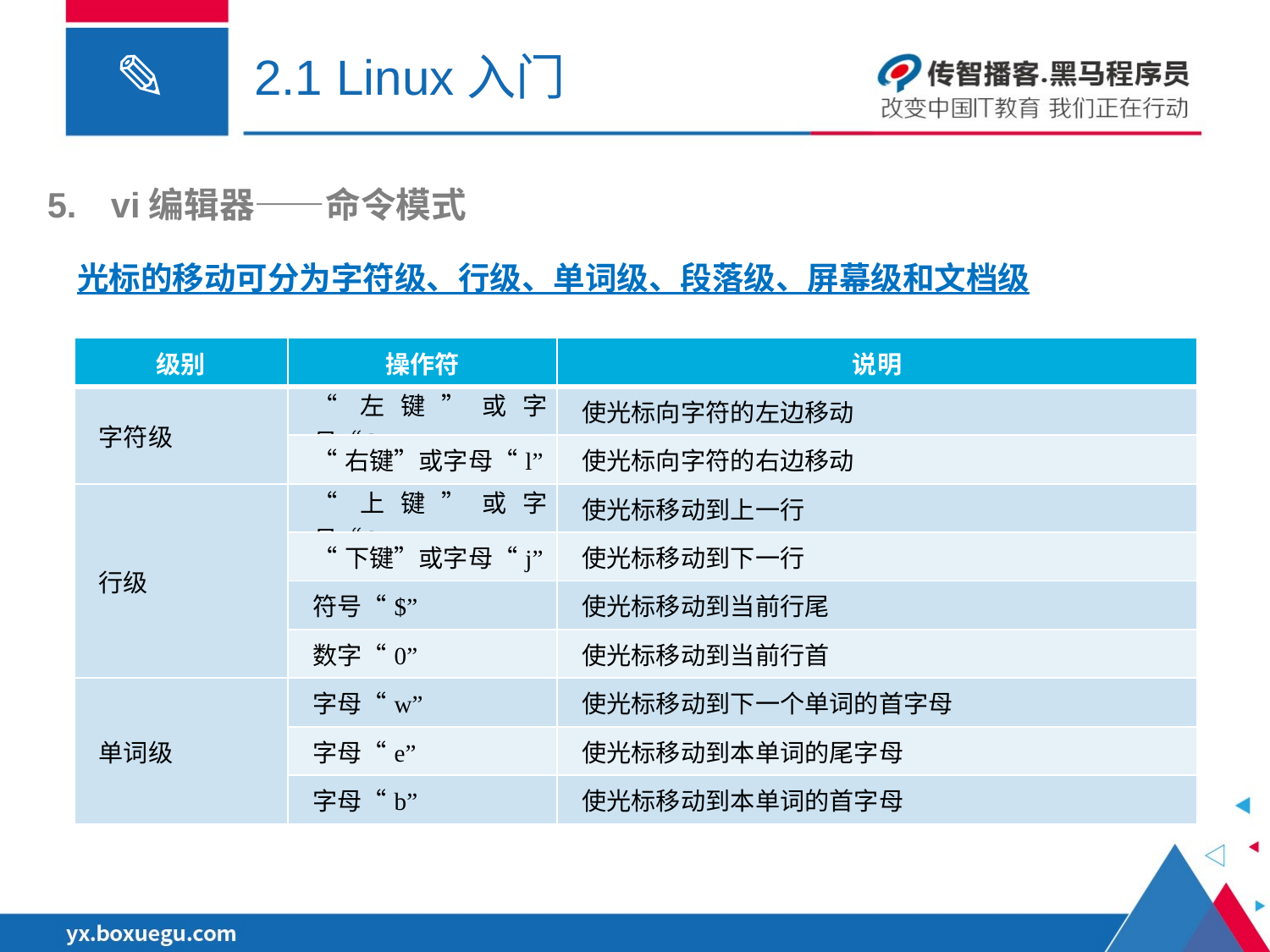

# 2.1 Linux入门
vi编辑器——命令模式
光标的移动可分为字符级、行级、单词级、段落级、屏幕级和文档级
| 级别 | 操作符 | 说明 |
| --- | --- | --- |
| 字符级 | “左键”或字母“h” | 使光标向字符的左边移动 |
|  | “右键”或字母“l” | 使光标向字符的右边移动 |
| 行级 | “上键”或字母“k” | 使光标移动到上一行 |
|  | “下键”或字母“j” | 使光标移动到下一行 |
|  | 符号“$” | 使光标移动到当前行尾 |
|  | 数字“0” | 使光标移动到当前行首 |
| 单词级 | 字母“w” | 使光标移动到下一个单词的首字母 |
|  | 字母“e” | 使光标移动到本单词的尾字母 |
|  | 字母“b” | 使光标移动到本单词的首字母 |